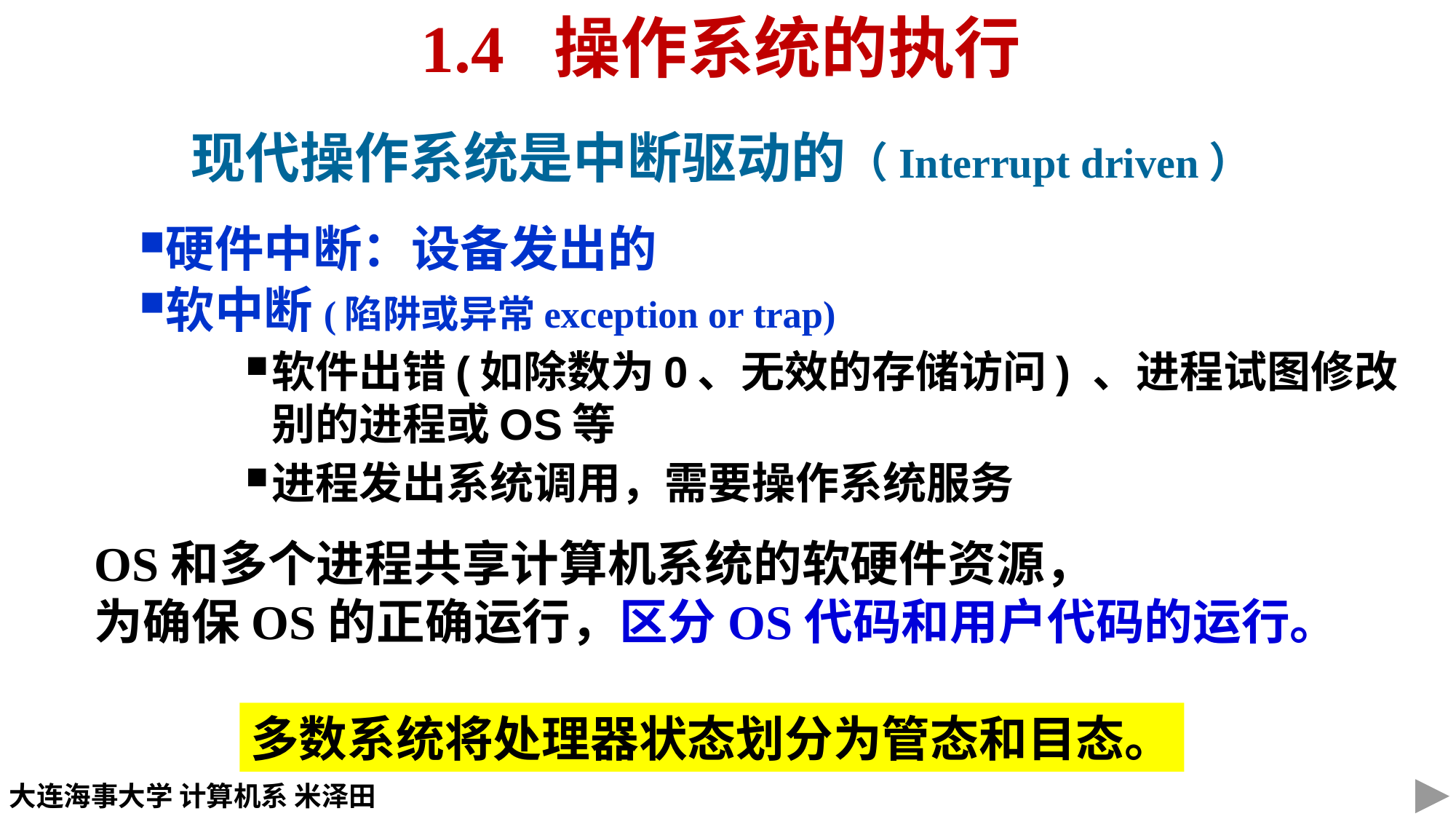

# 1.4  操作系统的执行
现代操作系统是中断驱动的（Interrupt driven）
硬件中断：设备发出的
软中断(陷阱或异常exception or trap)
软件出错(如除数为0、无效的存储访问) 、进程试图修改别的进程或OS等
进程发出系统调用，需要操作系统服务
OS和多个进程共享计算机系统的软硬件资源，
为确保OS的正确运行，区分OS代码和用户代码的运行。
多数系统将处理器状态划分为管态和目态。
大连海事大学 计算机系 米泽田